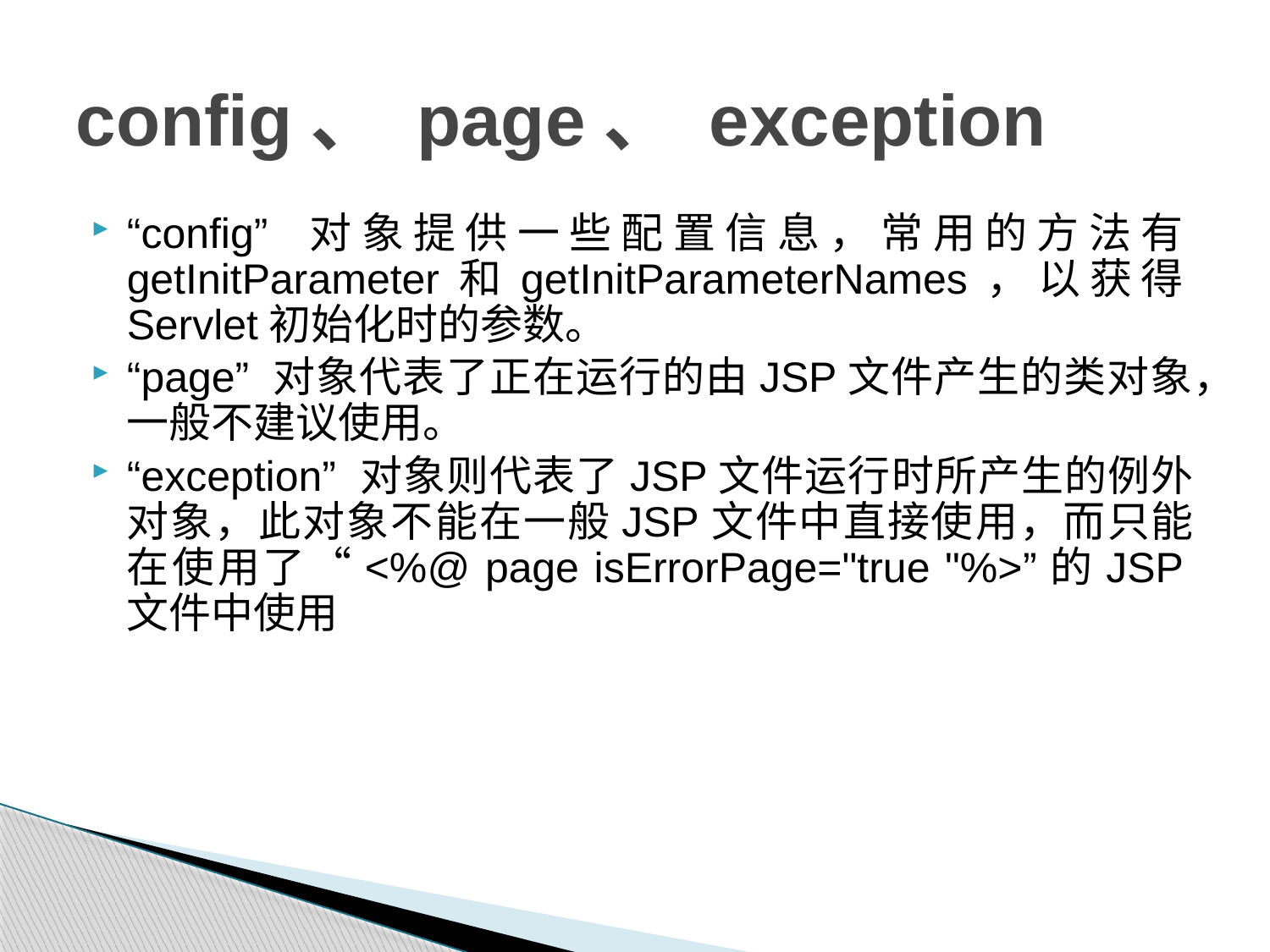

# config、 page、 exception
“config” 对象提供一些配置信息，常用的方法有getInitParameter和getInitParameterNames，以获得Servlet初始化时的参数。
“page” 对象代表了正在运行的由JSP文件产生的类对象，一般不建议使用。
“exception” 对象则代表了JSP文件运行时所产生的例外对象，此对象不能在一般JSP文件中直接使用，而只能在使用了“<%@ page isErrorPage="true "%>”的JSP文件中使用